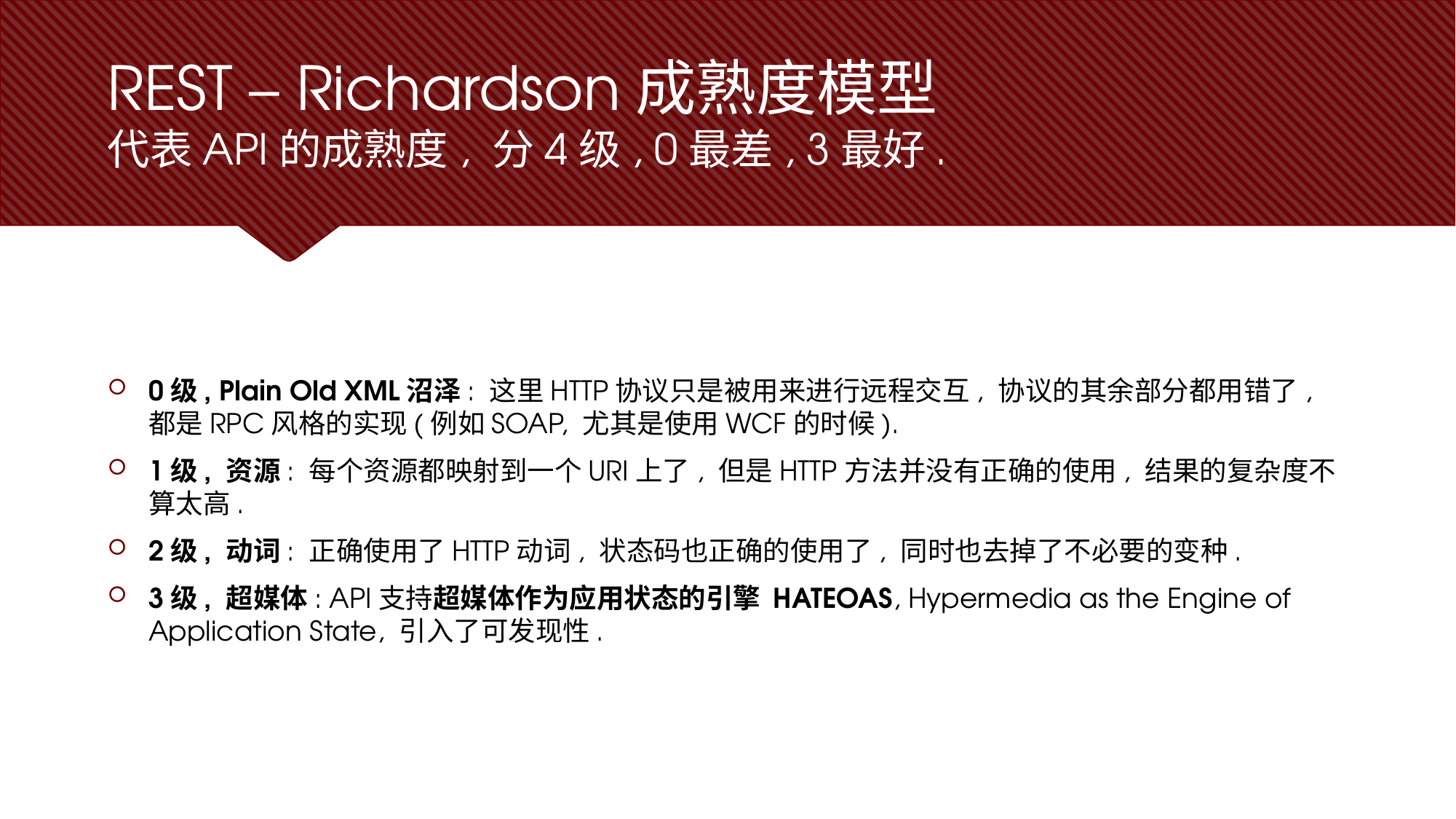

# REST – Richardson成熟度模型 代表API的成熟度, 分4级, 0最差, 3最好.
0级, Plain Old XML沼泽: 这里HTTP协议只是被用来进行远程交互, 协议的其余部分都用错了, 都是RPC风格的实现(例如SOAP, 尤其是使用WCF的时候).
1级, 资源: 每个资源都映射到一个URI上了, 但是HTTP方法并没有正确的使用, 结果的复杂度不算太高.
2级, 动词: 正确使用了HTTP动词, 状态码也正确的使用了, 同时也去掉了不必要的变种.
3级, 超媒体: API支持超媒体作为应用状态的引擎 HATEOAS, Hypermedia as the Engine of Application State, 引入了可发现性.